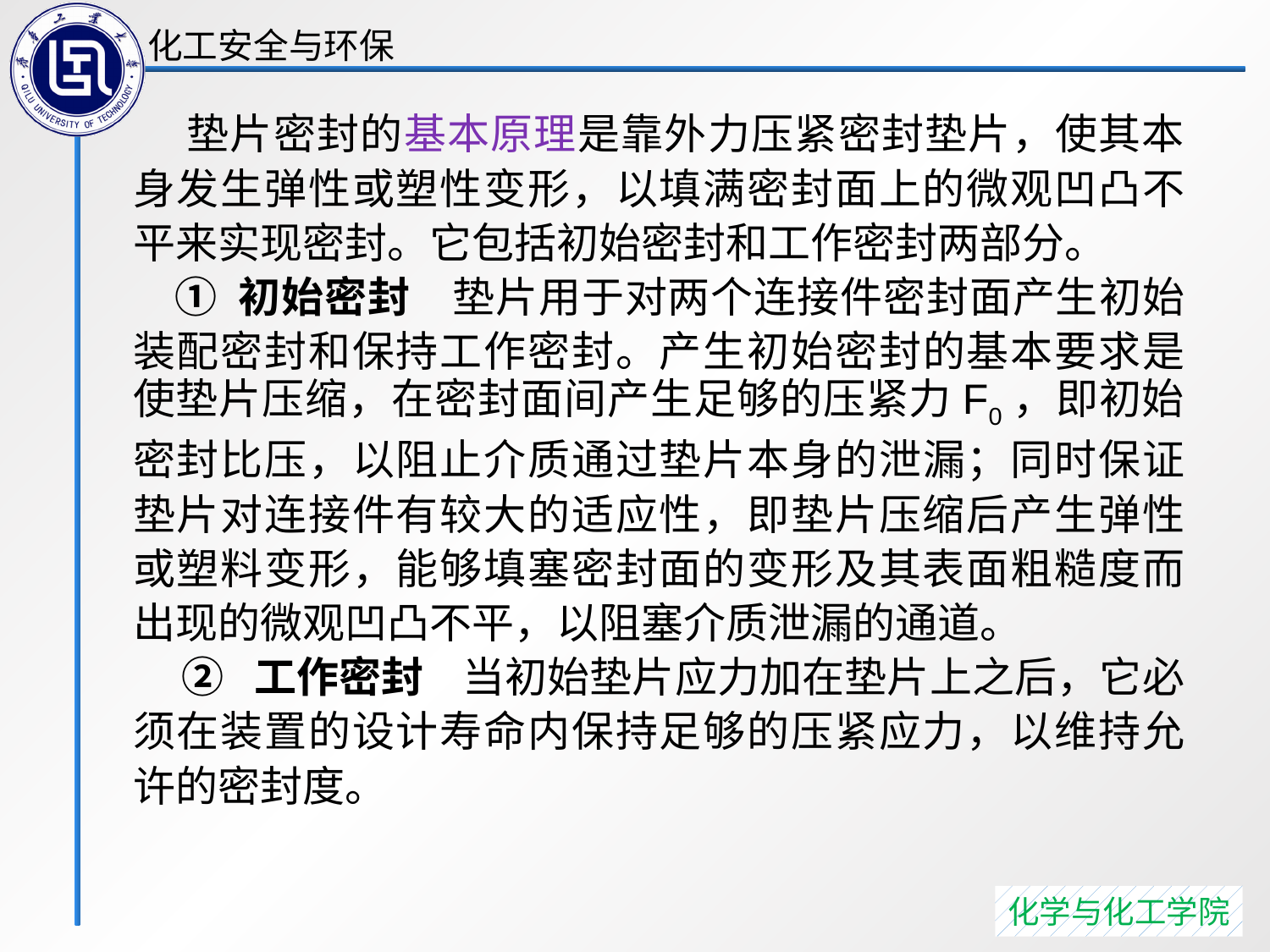

垫片密封的基本原理是靠外力压紧密封垫片，使其本身发生弹性或塑性变形，以填满密封面上的微观凹凸不平来实现密封。它包括初始密封和工作密封两部分。
    ① 初始密封    垫片用于对两个连接件密封面产生初始装配密封和保持工作密封。产生初始密封的基本要求是使垫片压缩，在密封面间产生足够的压紧力F0，即初始密封比压，以阻止介质通过垫片本身的泄漏；同时保证垫片对连接件有较大的适应性，即垫片压缩后产生弹性或塑料变形，能够填塞密封面的变形及其表面粗糙度而出现的微观凹凸不平，以阻塞介质泄漏的通道。
     ②  工作密封    当初始垫片应力加在垫片上之后，它必须在装置的设计寿命内保持足够的压紧应力，以维持允许的密封度。